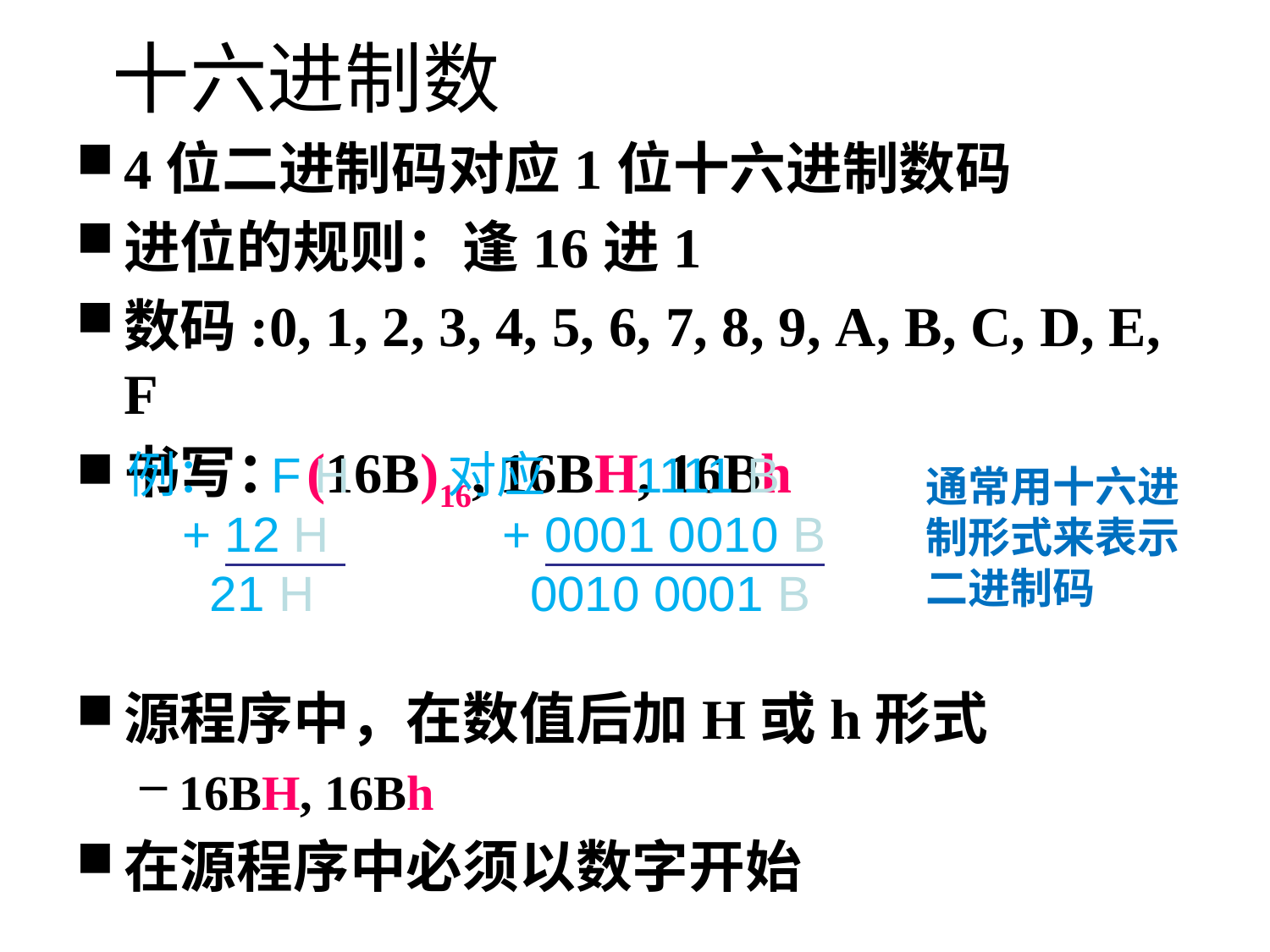

# 十六进制数
4位二进制码对应1位十六进制数码
进位的规则：逢16进1
数码:0, 1, 2, 3, 4, 5, 6, 7, 8, 9, A, B, C, D, E, F
书写：(16B)16, 16BH, 16Bh

源程序中，在数值后加H或h形式
16BH, 16Bh
在源程序中必须以数字开始
例：   F H
    + 12 H
      21 H
对应       1111 B
    + 0001 0010 B
      0010 0001 B
通常用十六进制形式来表示二进制码